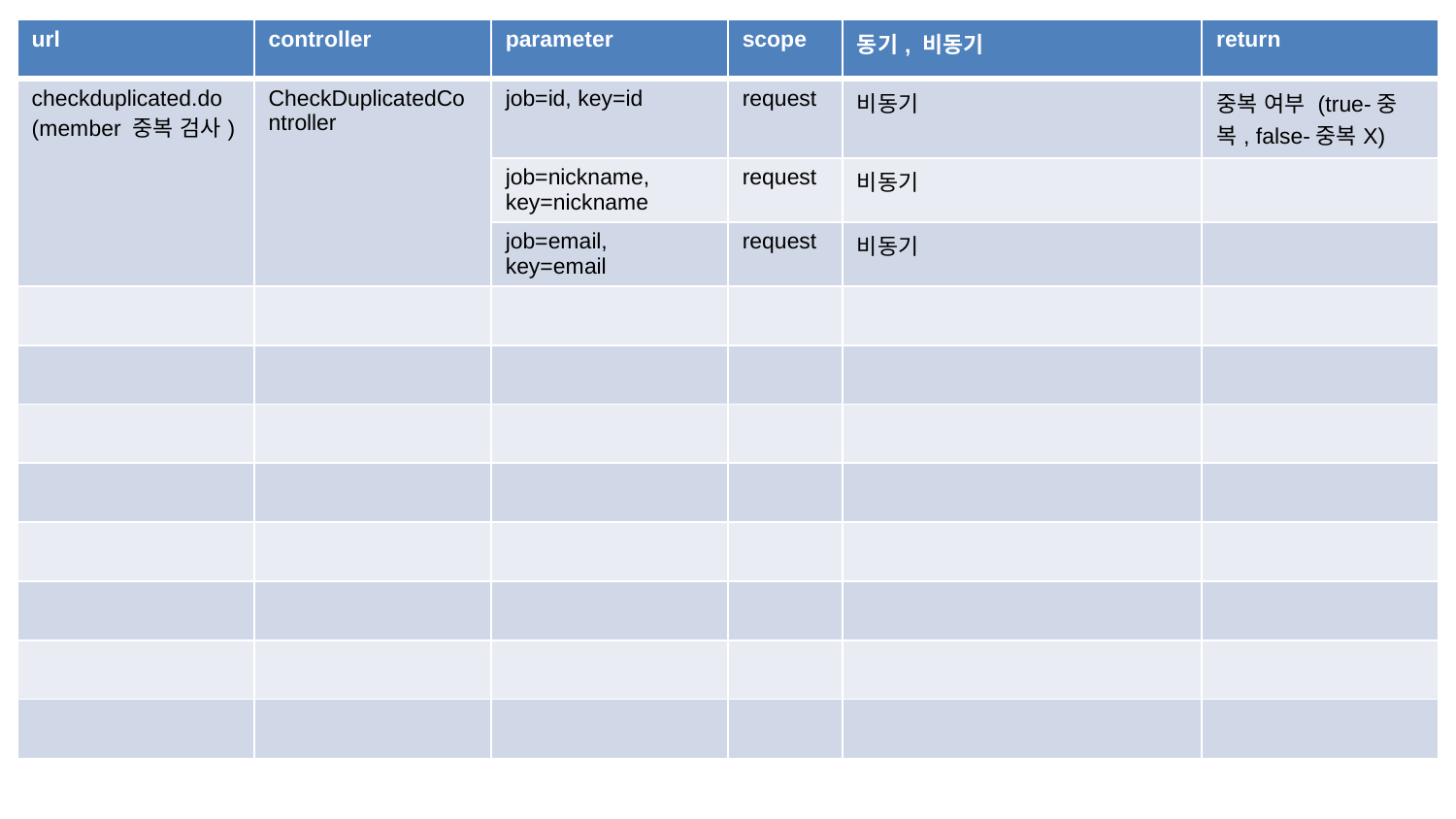

| url | controller | parameter | scope | 동기, 비동기 | return |
| --- | --- | --- | --- | --- | --- |
| checkduplicated.do (member 중복 검사) | CheckDuplicatedController | job=id, key=id | request | 비동기 | 중복 여부 (true-중복, false-중복X) |
|  |  | job=nickname, key=nickname | request | 비동기 |  |
|  |  | job=email, key=email | request | 비동기 |  |
|  |  |  |  |  |  |
|  |  |  |  |  |  |
|  |  |  |  |  |  |
|  |  |  |  |  |  |
|  |  |  |  |  |  |
|  |  |  |  |  |  |
|  |  |  |  |  |  |
|  |  |  |  |  |  |